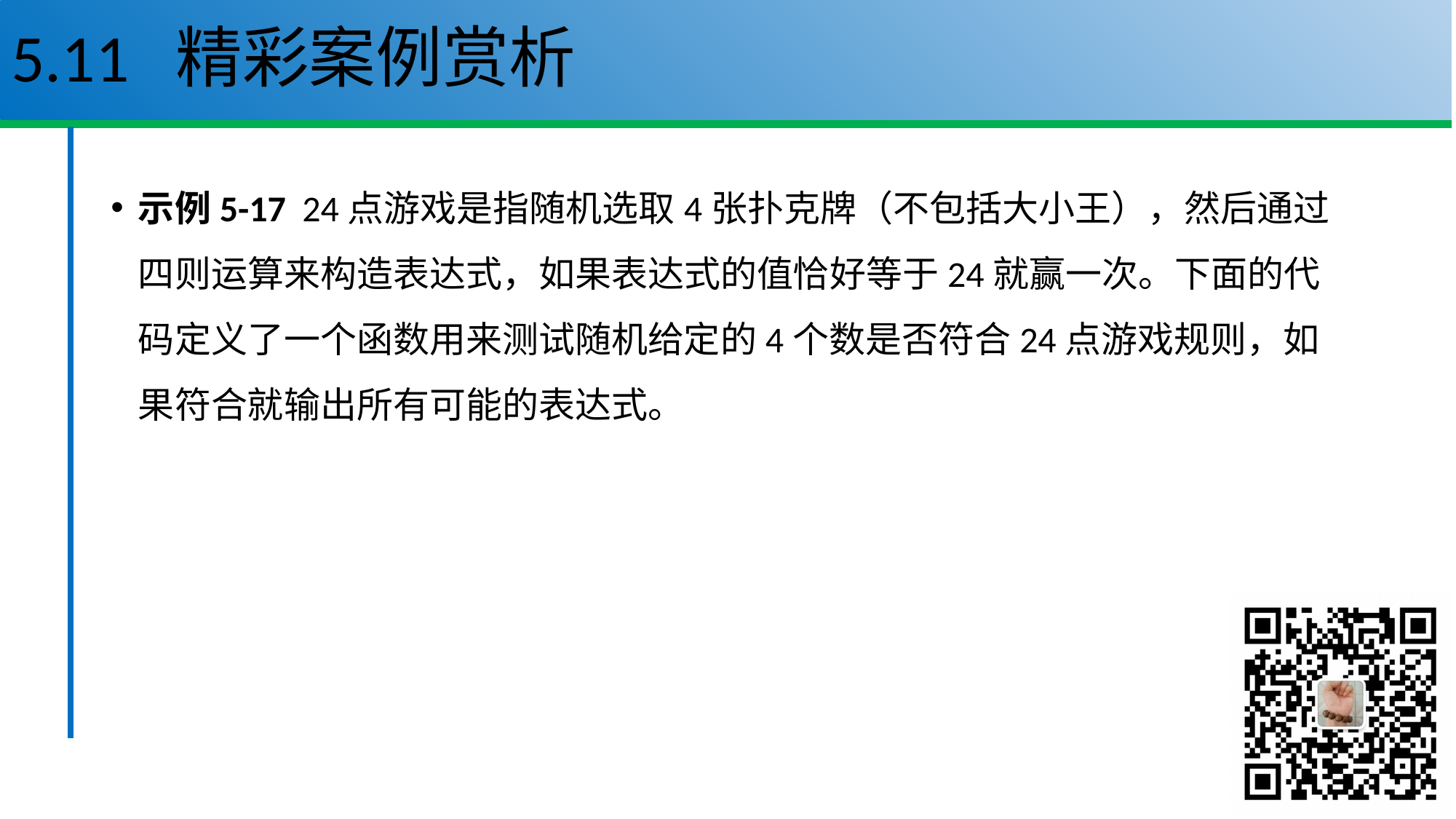

# 5.11  精彩案例赏析
示例5-17  24点游戏是指随机选取4张扑克牌（不包括大小王），然后通过四则运算来构造表达式，如果表达式的值恰好等于24就赢一次。下面的代码定义了一个函数用来测试随机给定的4个数是否符合24点游戏规则，如果符合就输出所有可能的表达式。
108